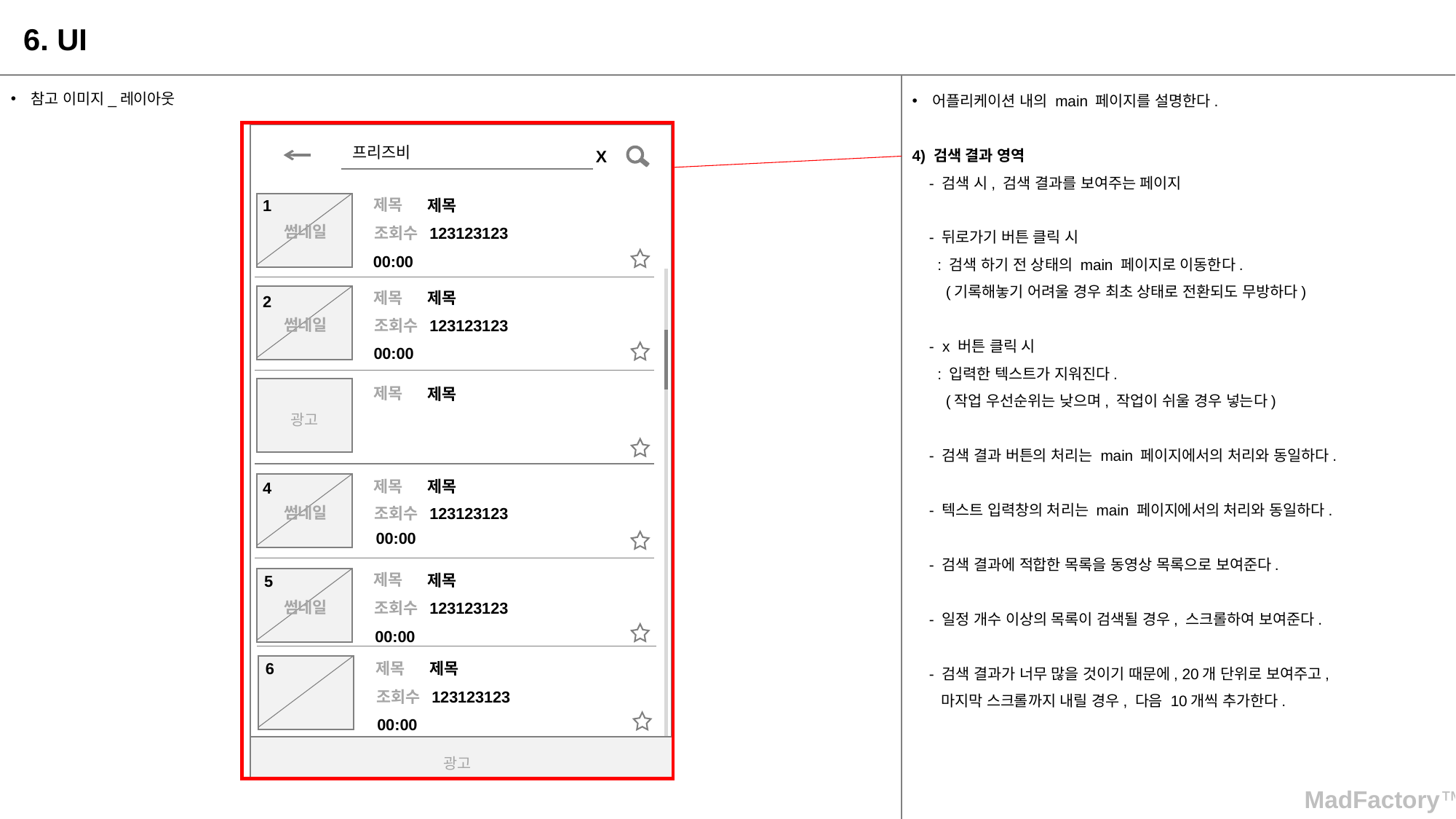

6. UI
참고 이미지_레이아웃
어플리케이션 내의 main 페이지를 설명한다.

4) 검색 결과 영역
    - 검색 시, 검색 결과를 보여주는 페이지

    - 뒤로가기 버튼 클릭 시
      : 검색 하기 전 상태의 main 페이지로 이동한다.
        (기록해놓기 어려울 경우 최초 상태로 전환되도 무방하다)

    -  x 버튼 클릭 시
      : 입력한 텍스트가 지워진다.
        (작업 우선순위는 낮으며, 작업이 쉬울 경우 넣는다)

    - 검색 결과 버튼의 처리는 main 페이지에서의 처리와 동일하다.

    - 텍스트 입력창의 처리는 main 페이지에서의 처리와 동일하다.

    - 검색 결과에 적합한 목록을 동영상 목록으로 보여준다.

    - 일정 개수 이상의 목록이 검색될 경우, 스크롤하여 보여준다.

    - 검색 결과가 너무 많을 것이기 때문에, 20개 단위로 보여주고,
      마지막 스크롤까지 내릴 경우, 다음 10개씩 추가한다.

프리즈비
X

제목
제목
1

썸네일

2
썸네일

광고
4

썸네일
5

썸네일
조회수
123123123
00:00
00:00

제목
제목
조회수
123123123
00:00
00:00

제목
제목

제목
제목
조회수
123123123
00:00
00:00

제목
제목
조회수
123123123
00:00
00:00

제목
6
제목

조회수
123123123
00:00

광고
MadFactory™